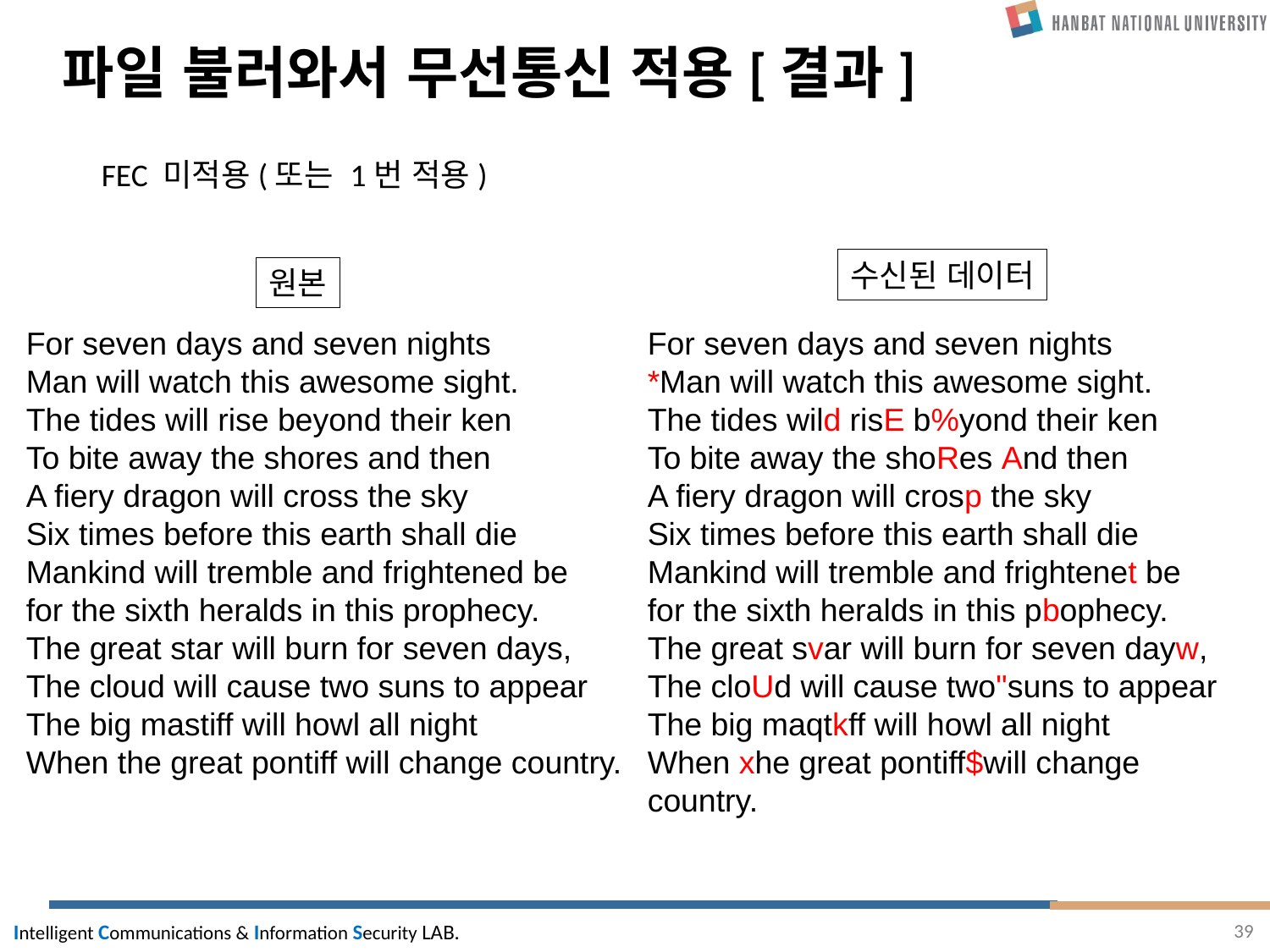

# 파일 불러와서 무선통신 적용[결과]
FEC 미적용(또는 1번 적용)
수신된 데이터
원본
For seven days and seven nights
Man will watch this awesome sight.
The tides will rise beyond their ken
To bite away the shores and then
A fiery dragon will cross the sky
Six times before this earth shall die
Mankind will tremble and frightened be
for the sixth heralds in this prophecy.
The great star will burn for seven days,
The cloud will cause two suns to appear
The big mastiff will howl all night
When the great pontiff will change country.
For seven days and seven nights
*Man will watch this awesome sight.
The tides wild risE b%yond their ken
To bite away the shoRes And then
A fiery dragon will crosp the sky
Six times before this earth shall die
Mankind will tremble and frightenet be
for the sixth heralds in this pbophecy.
The great svar will burn for seven dayw,
The cloUd will cause two"suns to appear
The big maqtkff will howl all night
When xhe great pontiff$will change country.
39